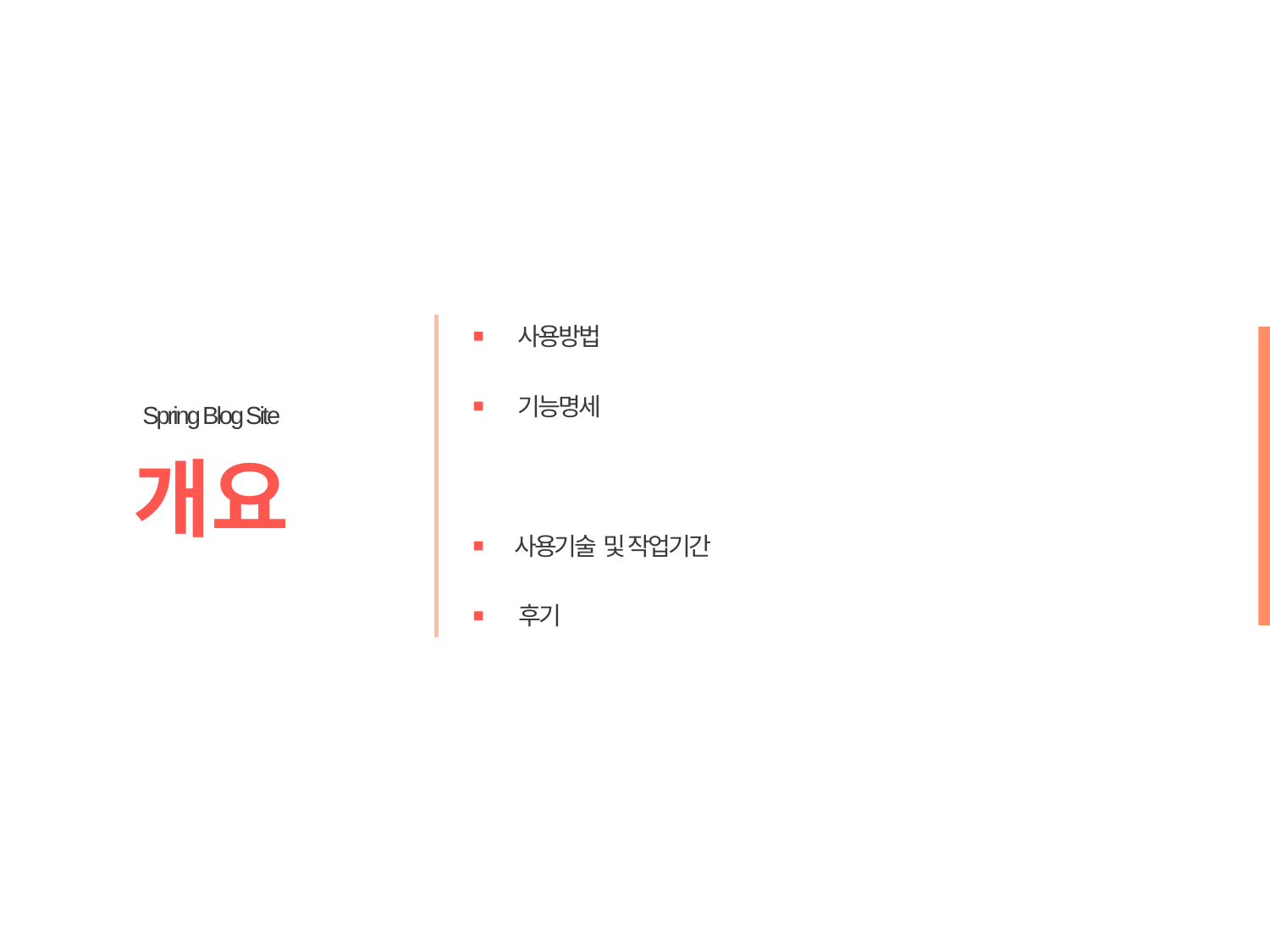

사용방법

기능명세
Spring Blog Site

개요

사용기술  및 작업기간

후기